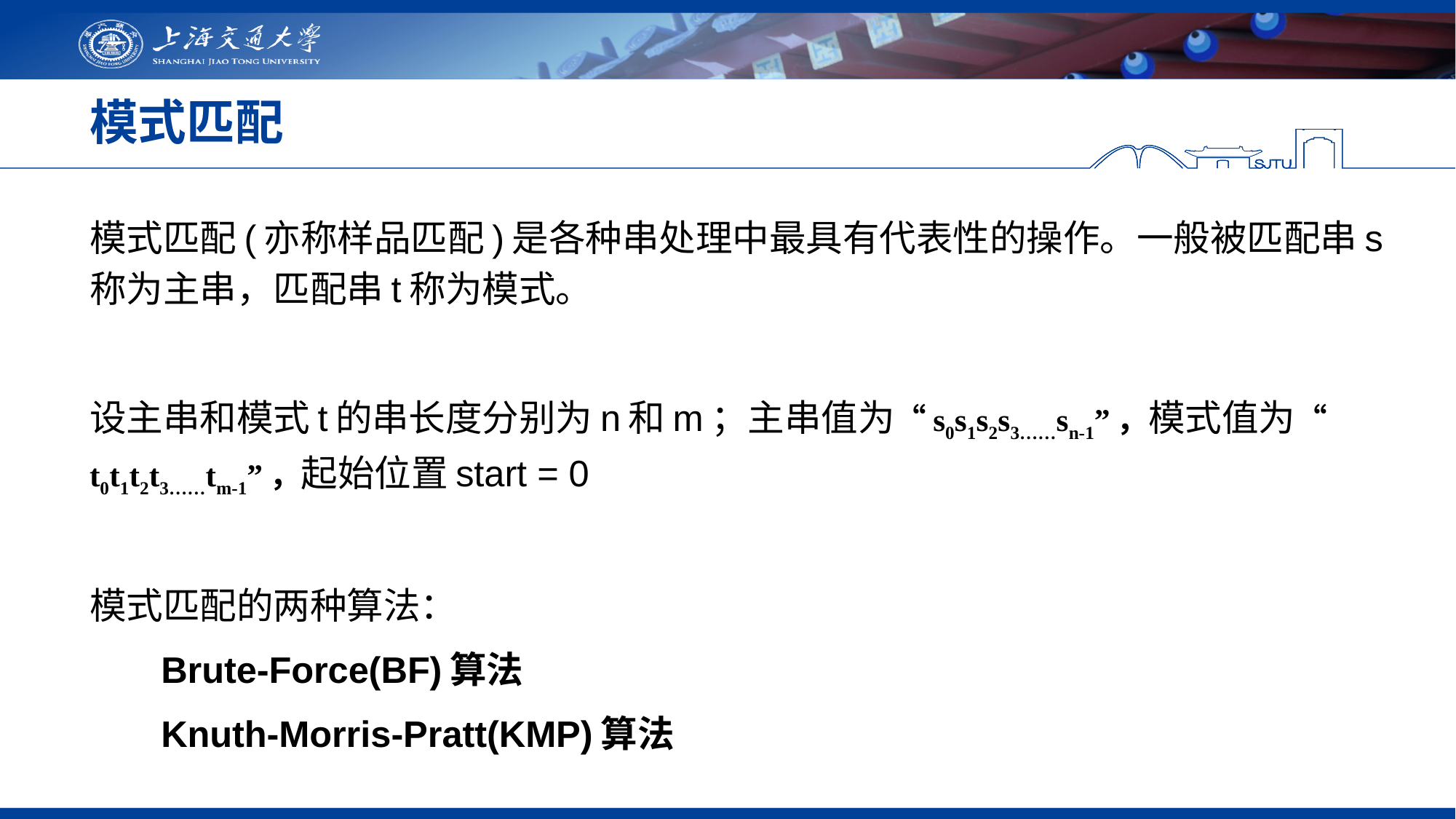

# 模式匹配
模式匹配(亦称样品匹配)是各种串处理中最具有代表性的操作。一般被匹配串s称为主串，匹配串t称为模式。

设主串和模式t的串长度分别为n和m；主串值为“s0s1s2s3……sn-1”，模式值为“ t0t1t2t3……tm-1”，起始位置start = 0

模式匹配的两种算法：
Brute-Force(BF)算法
Knuth-Morris-Pratt(KMP)算法